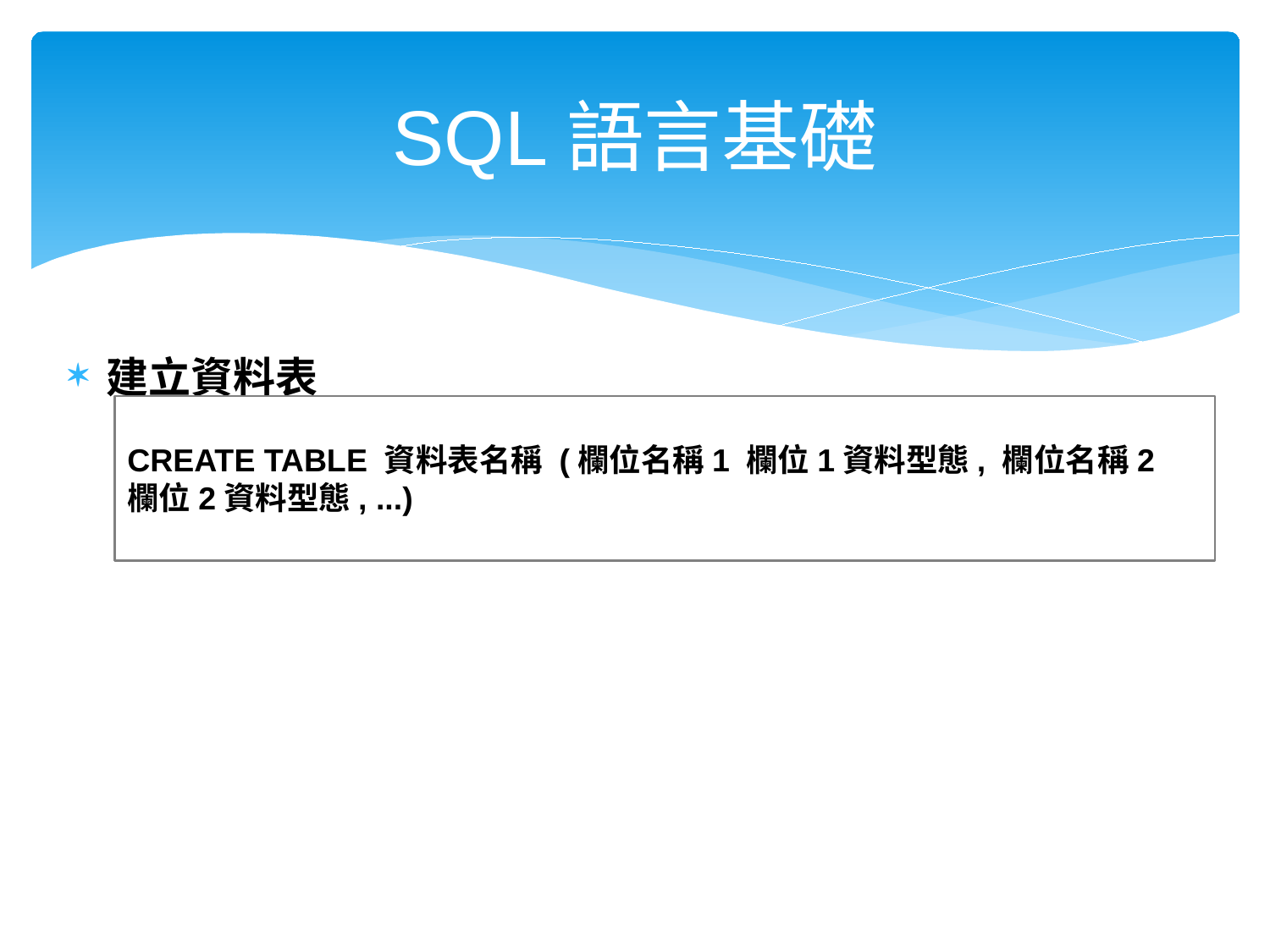

# SQL語言基礎
建立資料表

CREATE TABLE 資料表名稱 (欄位名稱1 欄位1資料型態, 欄位名稱2 欄位2資料型態, ...)